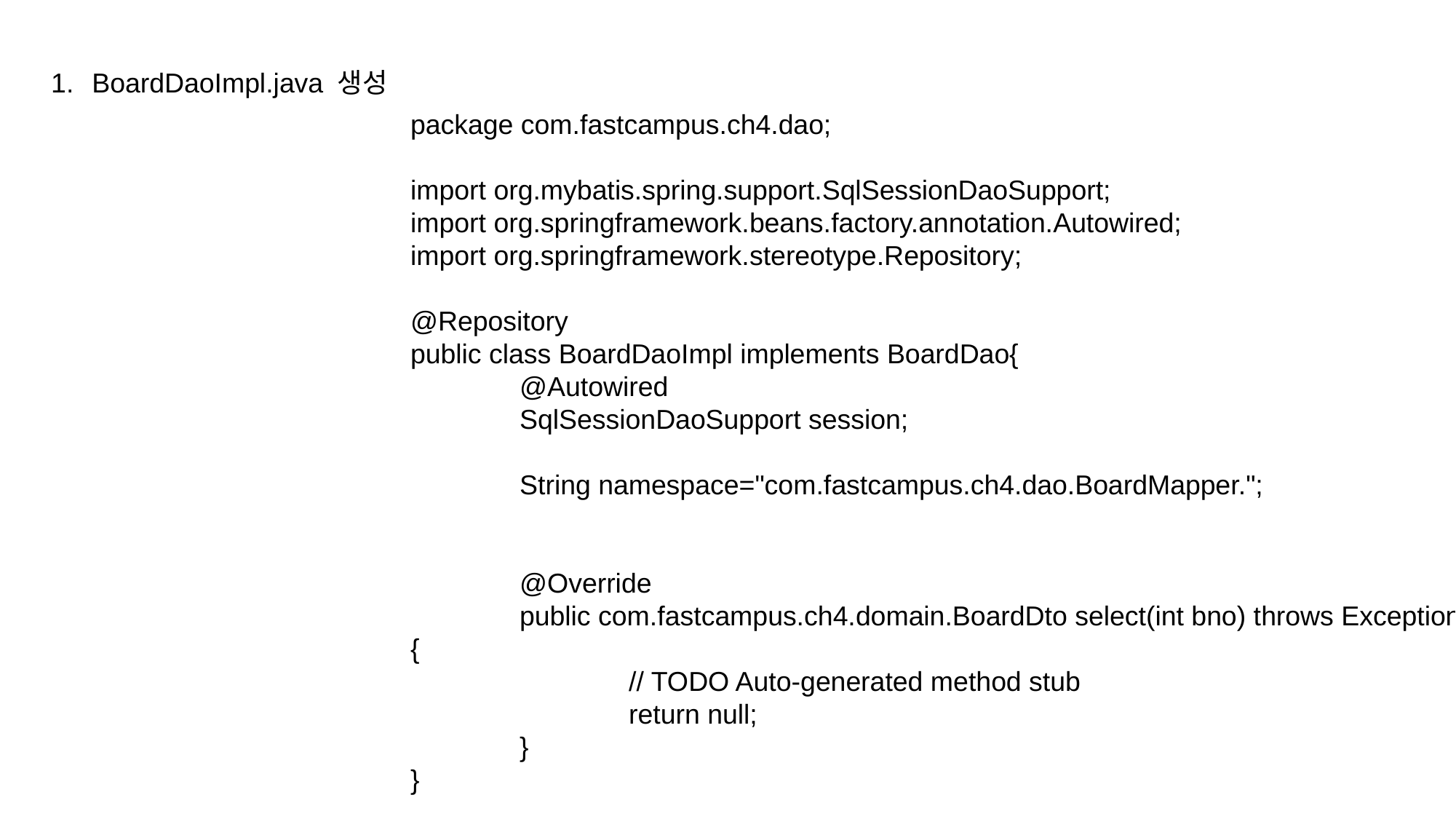

BoardDaoImpl.java 생성
package com.fastcampus.ch4.dao;

import org.mybatis.spring.support.SqlSessionDaoSupport;
import org.springframework.beans.factory.annotation.Autowired;
import org.springframework.stereotype.Repository;

@Repository
public class BoardDaoImpl implements BoardDao{
	@Autowired
	SqlSessionDaoSupport session;

	String namespace="com.fastcampus.ch4.dao.BoardMapper.";

	@Override
	public com.fastcampus.ch4.domain.BoardDto select(int bno) throws Exception {
		// TODO Auto-generated method stub
		return null;
	}
}